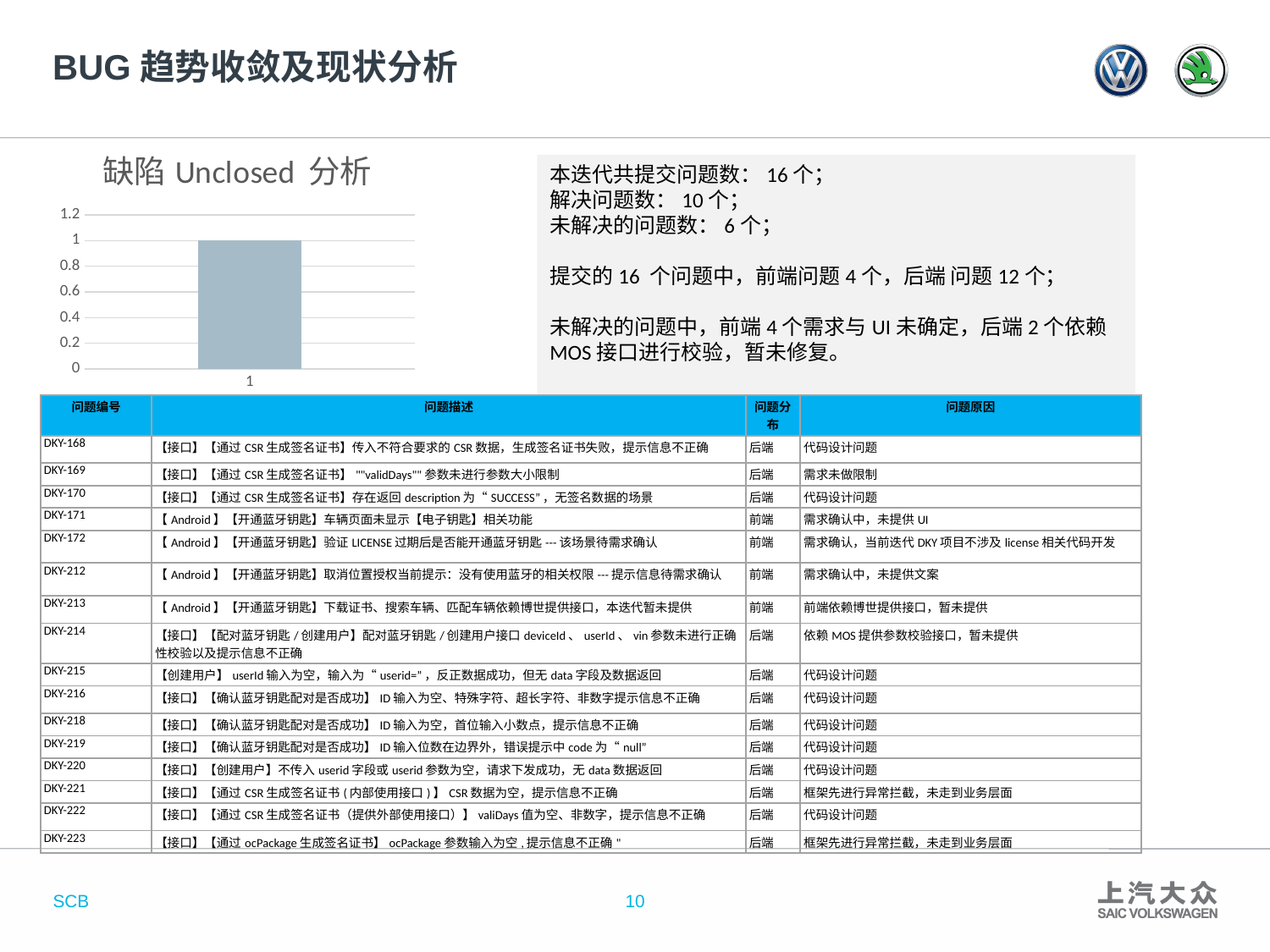

# BUG趋势收敛及现状分析

### Chart: 缺陷Unclosed 分析

| Category |  |
|---|---|
本迭代共提交问题数：16个；
解决问题数：10个；
未解决的问题数：6个；

提交的16 个问题中，前端问题4个，后端 问题12个；

未解决的问题中，前端4个需求与UI未确定，后端2个依赖MOS接口进行校验，暂未修复。
| 问题编号 | 问题描述 | 问题分布 | 问题原因 |
| --- | --- | --- | --- |
| DKY-168 | 【接口】【通过CSR生成签名证书】传入不符合要求的CSR数据，生成签名证书失败，提示信息不正确 | 后端 | 代码设计问题 |
| DKY-169 | 【接口】【通过CSR生成签名证书】""validDays""参数未进行参数大小限制 | 后端 | 需求未做限制 |
| DKY-170 | 【接口】【通过CSR生成签名证书】存在返回description为“SUCCESS”，无签名数据的场景 | 后端 | 代码设计问题 |
| DKY-171 | 【Android】【开通蓝牙钥匙】车辆页面未显示【电子钥匙】相关功能 | 前端 | 需求确认中，未提供UI |
| DKY-172 | 【Android】【开通蓝牙钥匙】验证LICENSE过期后是否能开通蓝牙钥匙---该场景待需求确认 | 前端 | 需求确认，当前迭代DKY项目不涉及license相关代码开发 |
| DKY-212 | 【Android】【开通蓝牙钥匙】取消位置授权当前提示：没有使用蓝牙的相关权限---提示信息待需求确认 | 前端 | 需求确认中，未提供文案 |
| DKY-213 | 【Android】【开通蓝牙钥匙】下载证书、搜索车辆、匹配车辆依赖博世提供接口，本迭代暂未提供 | 前端 | 前端依赖博世提供接口，暂未提供 |
| DKY-214 | 【接口】【配对蓝牙钥匙/创建用户】配对蓝牙钥匙/创建用户接口deviceId、userId、vin参数未进行正确性校验以及提示信息不正确 | 后端 | 依赖MOS提供参数校验接口，暂未提供 |
| DKY-215 | 【创建用户】userId输入为空，输入为“userid=”，反正数据成功，但无data字段及数据返回 | 后端 | 代码设计问题 |
| DKY-216 | 【接口】【确认蓝牙钥匙配对是否成功】ID输入为空、特殊字符、超长字符、非数字提示信息不正确 | 后端 | 代码设计问题 |
| DKY-218 | 【接口】【确认蓝牙钥匙配对是否成功】ID输入为空，首位输入小数点，提示信息不正确 | 后端 | 代码设计问题 |
| DKY-219 | 【接口】【确认蓝牙钥匙配对是否成功】ID输入位数在边界外，错误提示中code为“null” | 后端 | 代码设计问题 |
| DKY-220 | 【接口】【创建用户】不传入userid字段或userid参数为空，请求下发成功，无data数据返回 | 后端 | 代码设计问题 |
| DKY-221 | 【接口】【通过CSR生成签名证书(内部使用接口)】CSR数据为空，提示信息不正确 | 后端 | 框架先进行异常拦截，未走到业务层面 |
| DKY-222 | 【接口】【通过CSR生成签名证书（提供外部使用接口）】valiDays值为空、非数字，提示信息不正确 | 后端 | 代码设计问题 |
| DKY-223 | 【接口】【通过ocPackage生成签名证书】ocPackage参数输入为空,提示信息不正确" | 后端 | 框架先进行异常拦截，未走到业务层面 |